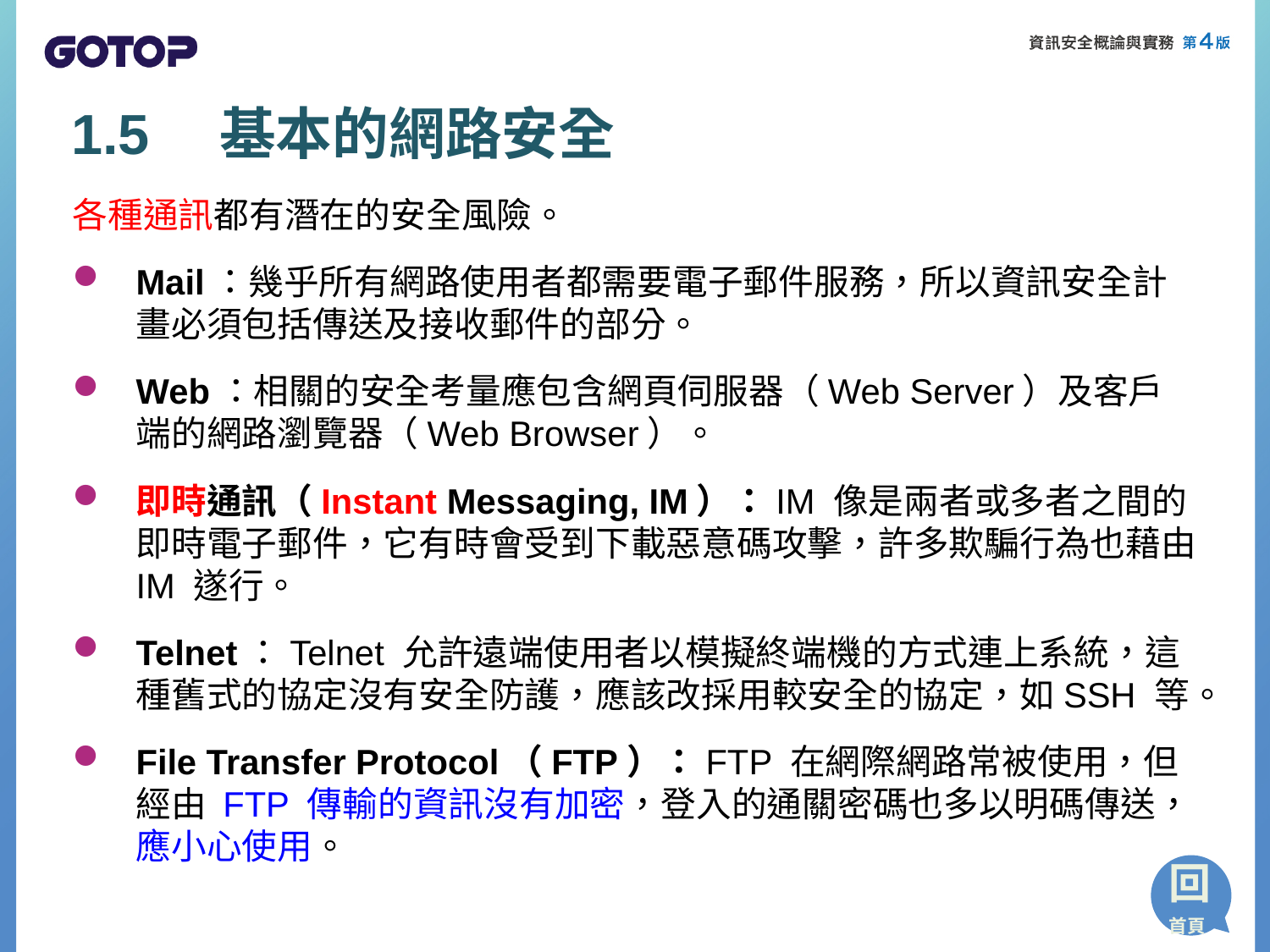

# 1.5　基本的網路安全
各種通訊都有潛在的安全風險。
Mail：幾乎所有網路使用者都需要電子郵件服務，所以資訊安全計畫必須包括傳送及接收郵件的部分。
Web：相關的安全考量應包含網頁伺服器（Web Server）及客戶端的網路瀏覽器（Web Browser）。
即時通訊（Instant Messaging, IM）：IM 像是兩者或多者之間的即時電子郵件，它有時會受到下載惡意碼攻擊，許多欺騙行為也藉由IM 遂行。
Telnet：Telnet 允許遠端使用者以模擬終端機的方式連上系統，這種舊式的協定沒有安全防護，應該改採用較安全的協定，如SSH 等。
File Transfer Protocol（FTP）：FTP 在網際網路常被使用，但經由 FTP 傳輸的資訊沒有加密，登入的通關密碼也多以明碼傳送，應小心使用。